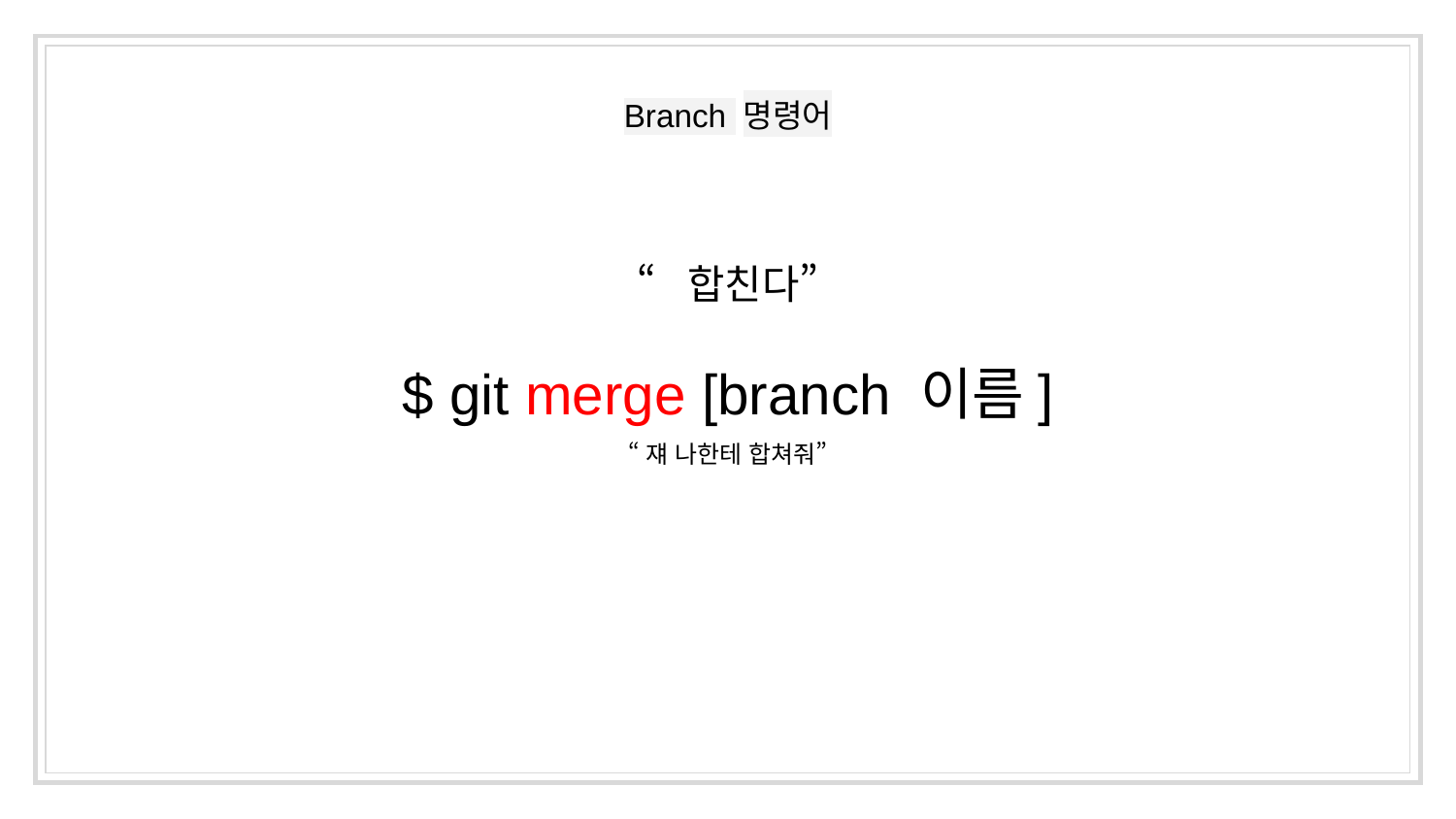

# Branch 명령어
“합친다”
$ git merge [branch 이름]
“쟤 나한테 합쳐줘”